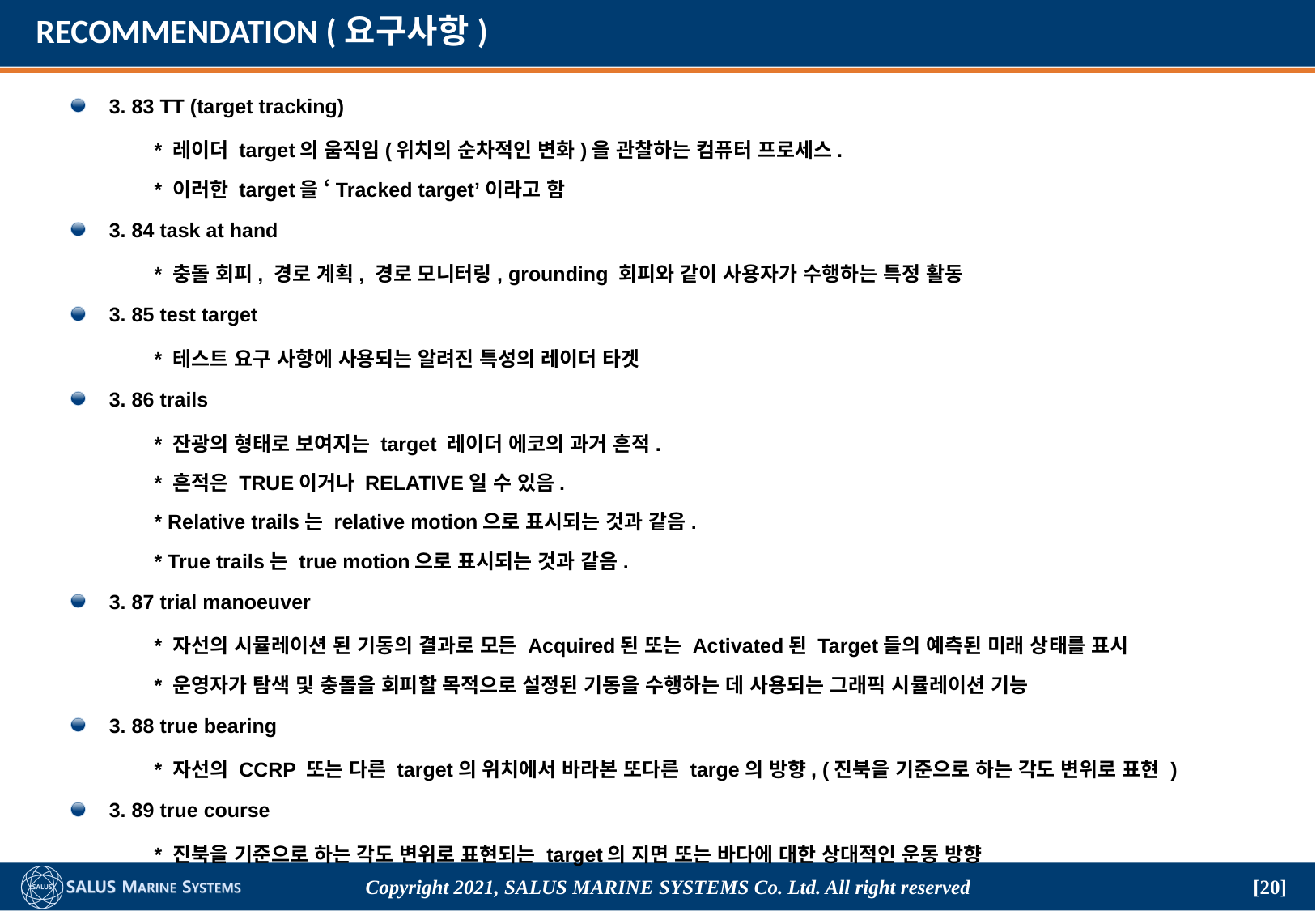

# RECOMMENDATION (요구사항)
3. 83 TT (target tracking)
	* 레이더 target의 움직임(위치의 순차적인 변화)을 관찰하는 컴퓨터 프로세스.
	* 이러한 target을 ‘Tracked target’이라고 함
3. 84 task at hand
	* 충돌 회피, 경로 계획, 경로 모니터링, grounding 회피와 같이 사용자가 수행하는 특정 활동
3. 85 test target
	* 테스트 요구 사항에 사용되는 알려진 특성의 레이더 타겟
3. 86 trails
	* 잔광의 형태로 보여지는 target 레이더 에코의 과거 흔적.
	* 흔적은 TRUE이거나 RELATIVE일 수 있음.
	* Relative trails는 relative motion으로 표시되는 것과 같음.
	* True trails는 true motion으로 표시되는 것과 같음.
3. 87 trial manoeuver
	* 자선의 시뮬레이션 된 기동의 결과로 모든 Acquired된 또는 Activated된 Target들의 예측된 미래 상태를 표시
	* 운영자가 탐색 및 충돌을 회피할 목적으로 설정된 기동을 수행하는 데 사용되는 그래픽 시뮬레이션 기능
3. 88 true bearing
	* 자선의 CCRP 또는 다른 target의 위치에서 바라본 또다른 targe의 방향, (진북을 기준으로 하는 각도 변위로 표현 )
3. 89 true course
	* 진북을 기준으로 하는 각도 변위로 표현되는 target의 지면 또는 바다에 대한 상대적인 운동 방향

Copyright 2021, SALUS Marine Systems Co. Ltd. All right reserved
[20]